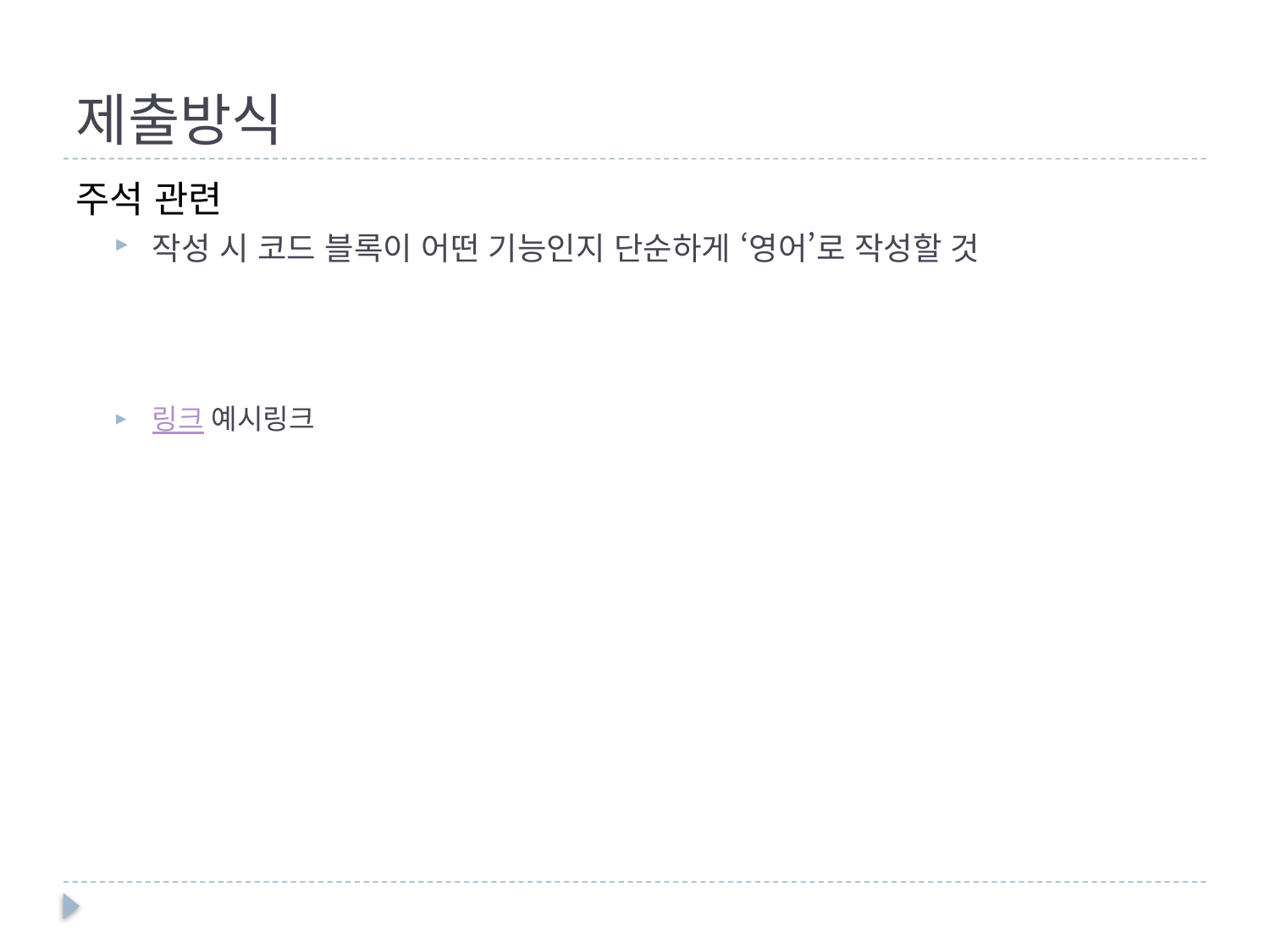

# 제출방식
주석 관련
작성 시 코드 블록이 어떤 기능인지 단순하게 ‘영어’로 작성할 것

링크 예시링크